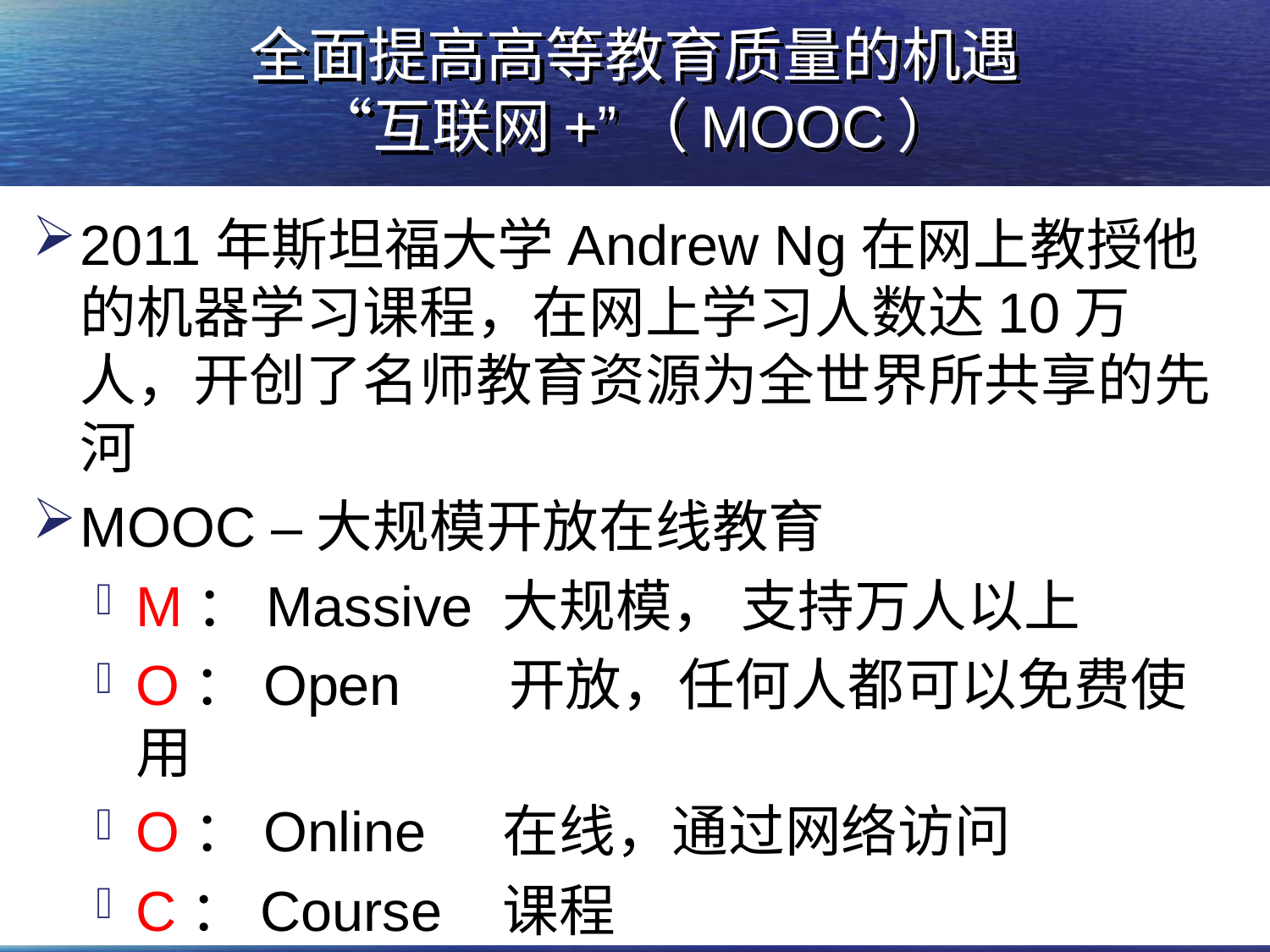

# 全面提高高等教育质量的机遇 “互联网+”（MOOC）
2011年斯坦福大学Andrew Ng在网上教授他的机器学习课程，在网上学习人数达10万人，开创了名师教育资源为全世界所共享的先河
MOOC –大规模开放在线教育
M：Massive 大规模， 支持万人以上
O：Open      开放，任何人都可以免费使用
O：Online    在线，通过网络访问
C：Course   课程